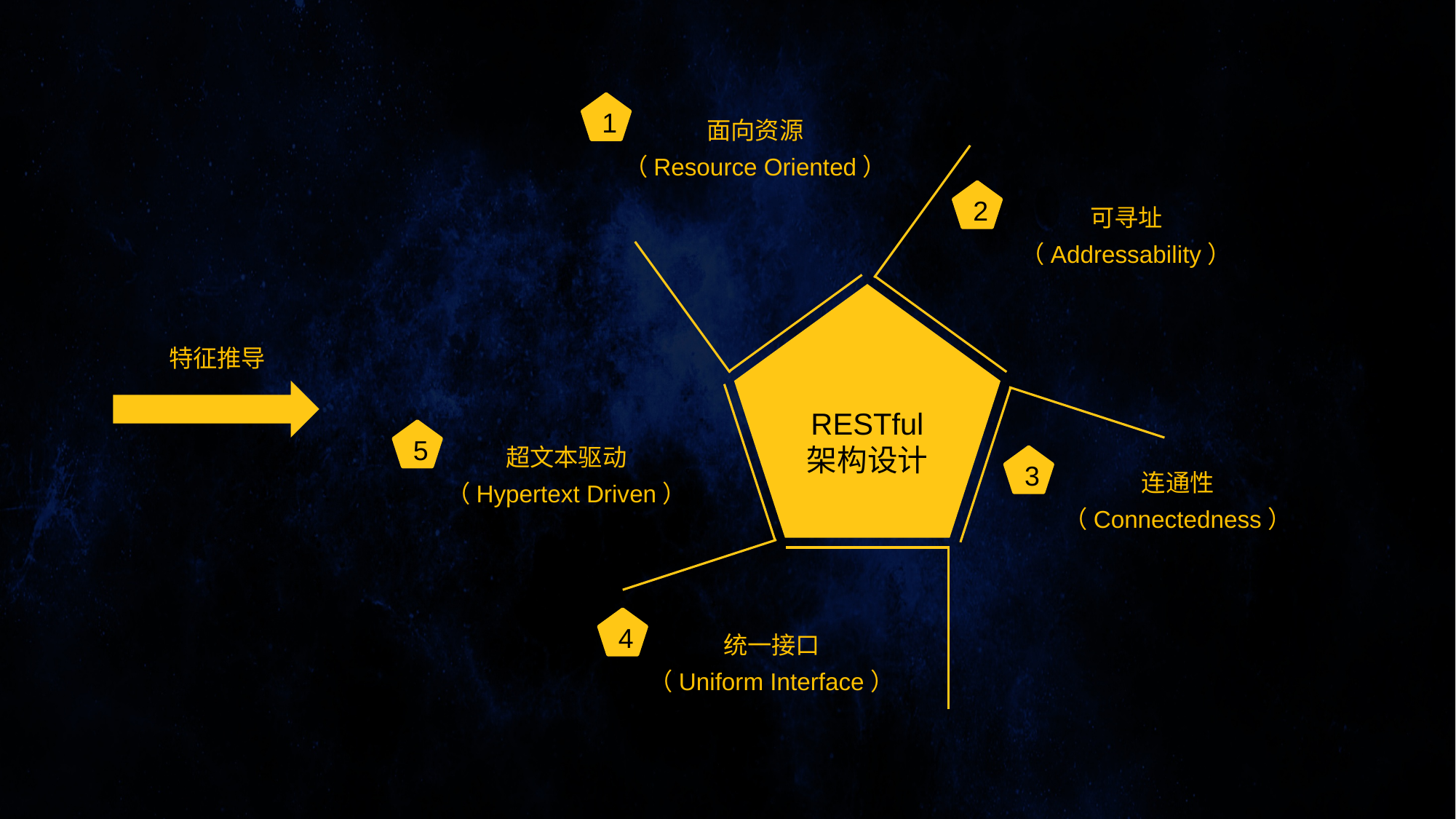

1
面向资源
（Resource Oriented）
2
可寻址
（Addressability）
RESTful 架构设计
特征推导

5
超文本驱动
（Hypertext Driven）
3
连通性
（Connectedness）
4
统一接口
（Uniform Interface）